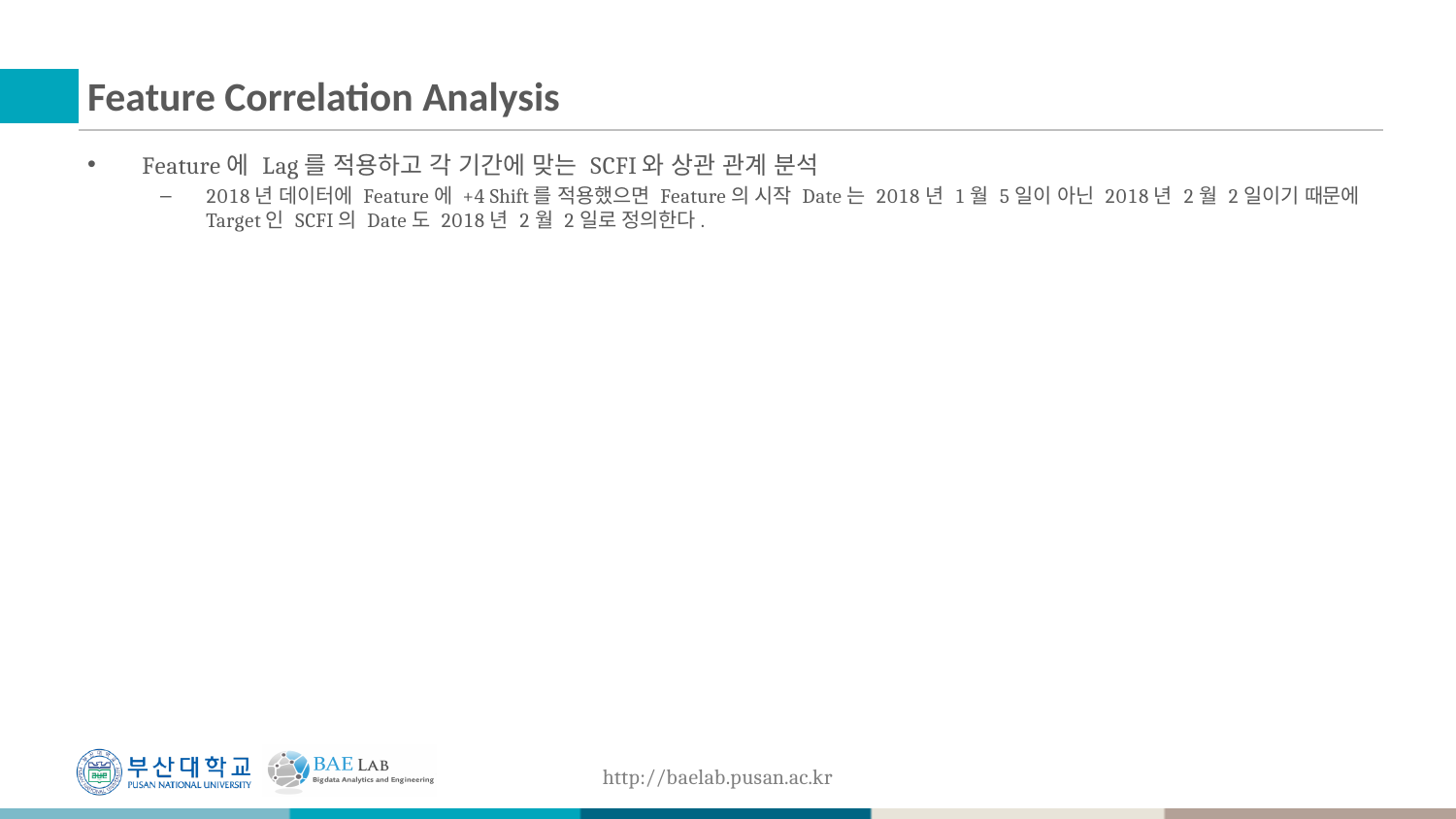

# Feature Correlation Analysis
Feature에 Lag를 적용하고 각 기간에 맞는 SCFI와 상관 관계 분석
2018년 데이터에 Feature에 +4 Shift를 적용했으면 Feature의 시작 Date는 2018년 1월 5일이 아닌 2018년 2월 2일이기 때문에 Target인 SCFI의 Date도 2018년 2월 2일로 정의한다.